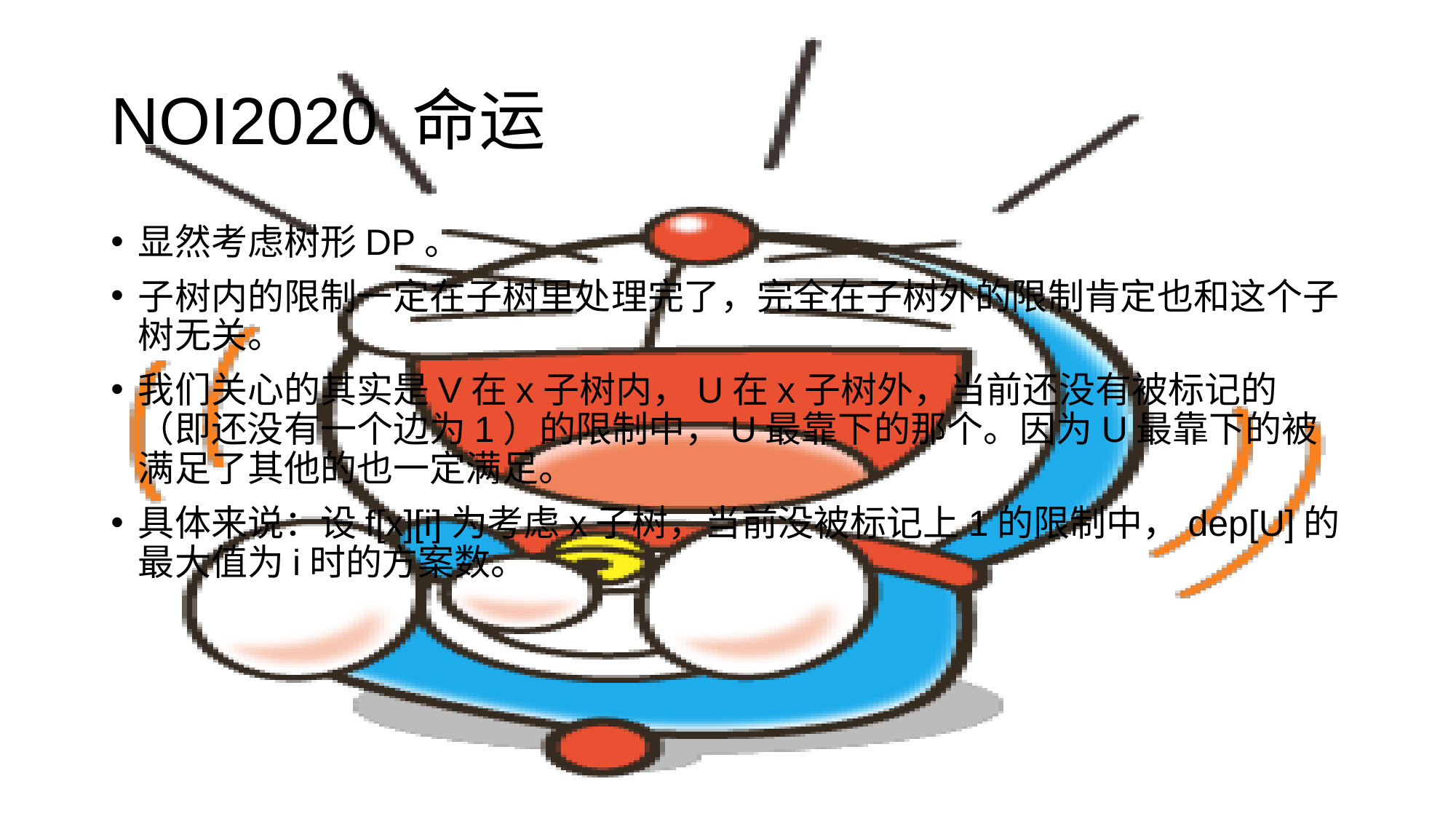

# NOI2020 命运
显然考虑树形DP。
子树内的限制一定在子树里处理完了，完全在子树外的限制肯定也和这个子树无关。
我们关心的其实是V在x子树内，U在x子树外，当前还没有被标记的（即还没有一个边为1）的限制中，U最靠下的那个。因为U最靠下的被满足了其他的也一定满足。
具体来说：设f[x][i]为考虑x子树，当前没被标记上1的限制中，dep[U]的最大值为i时的方案数。